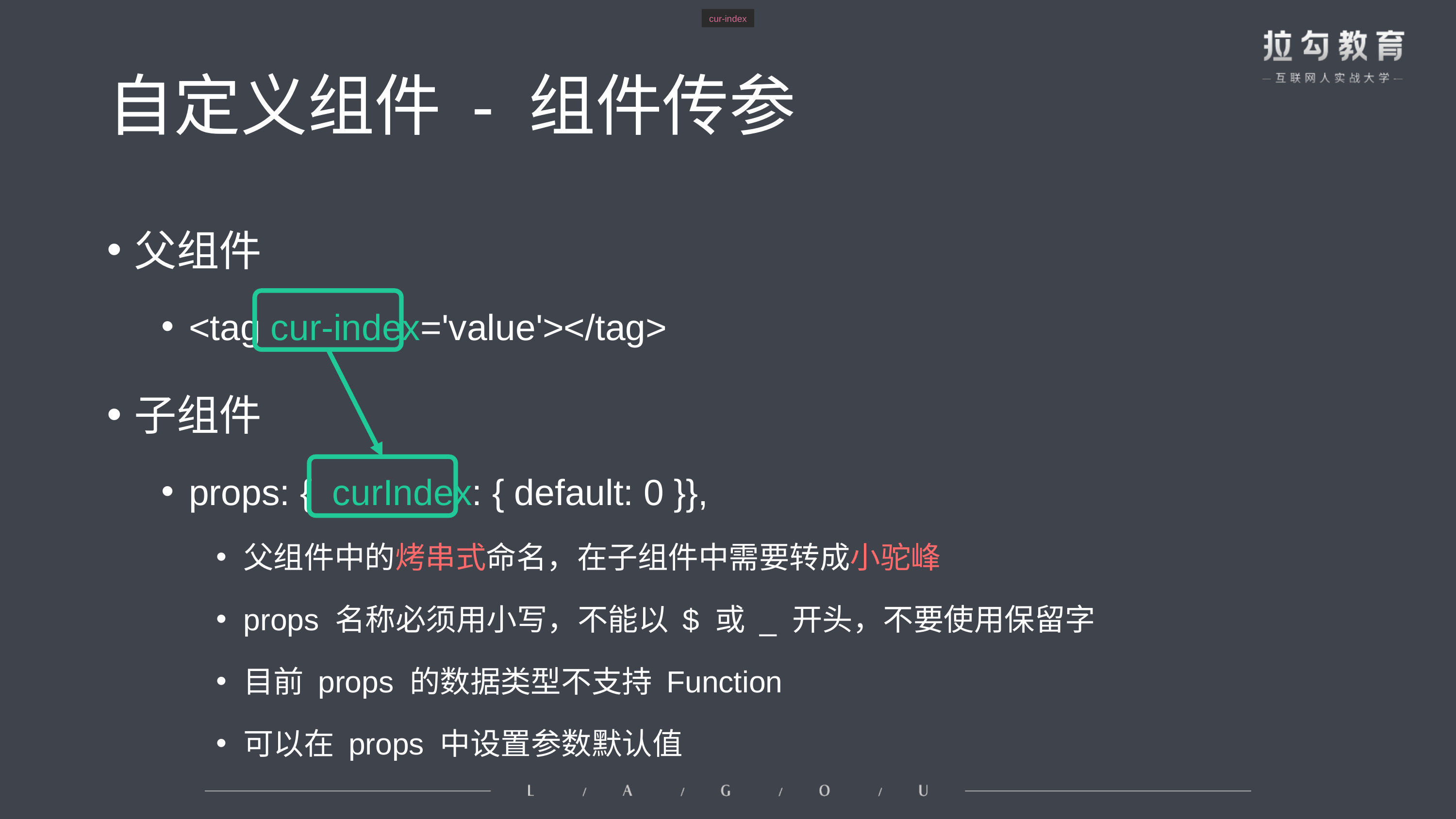

cur-index
# 自定义组件 - 组件传参
父组件
<tag cur-index='value'></tag>
子组件
props: {  curIndex: { default: 0 }},
父组件中的烤串式命名，在子组件中需要转成小驼峰
props 名称必须用小写，不能以 $ 或 _ 开头，不要使用保留字
目前 props 的数据类型不支持 Function
可以在 props 中设置参数默认值